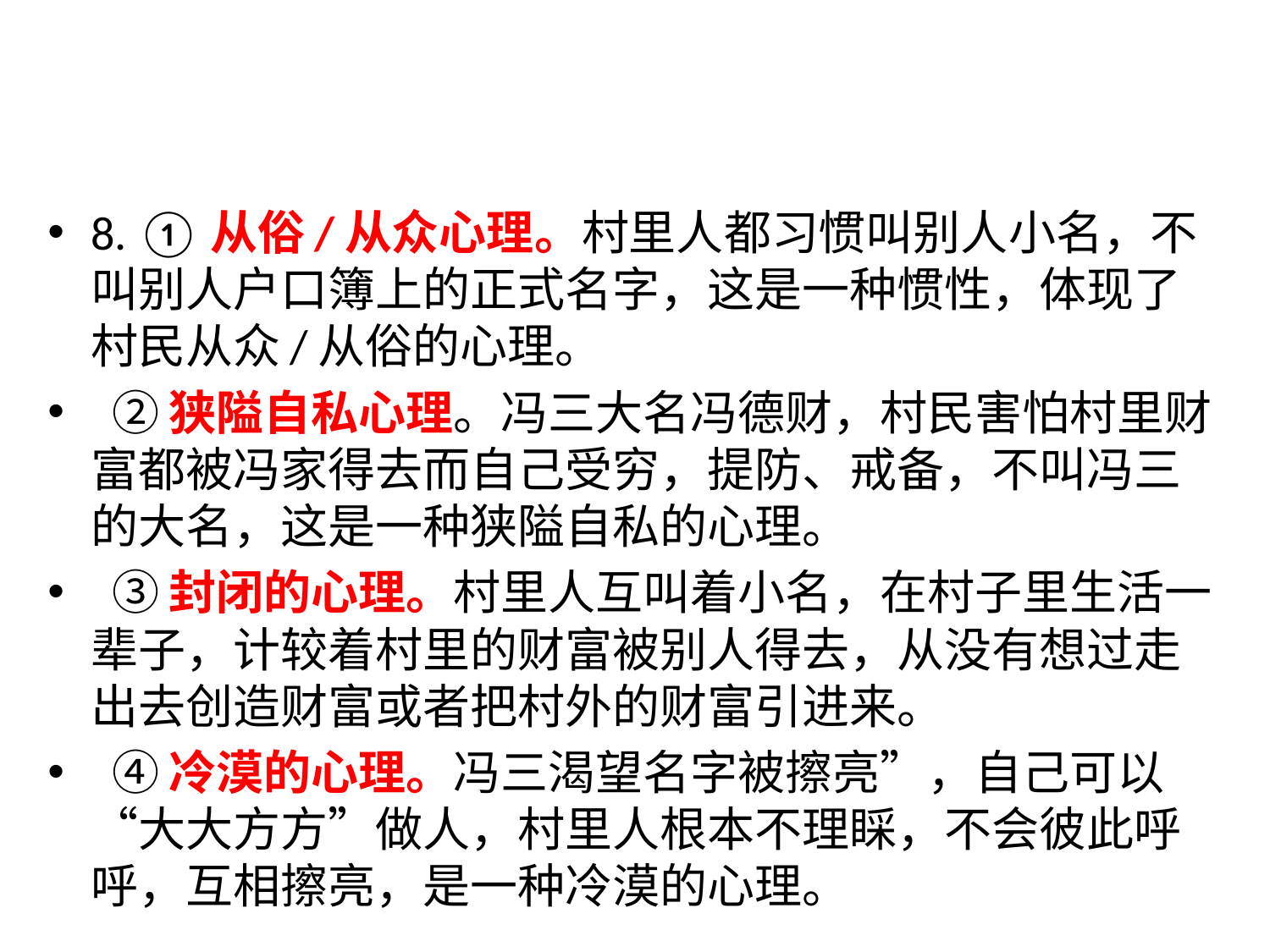

#
8. ①从俗/从众心理。村里人都习惯叫别人小名，不叫别人户口簿上的正式名字，这是一种惯性，体现了村民从众/从俗的心理。
  ②狭隘自私心理。冯三大名冯德财，村民害怕村里财富都被冯家得去而自己受穷，提防、戒备，不叫冯三的大名，这是一种狭隘自私的心理。
  ③封闭的心理。村里人互叫着小名，在村子里生活一辈子，计较着村里的财富被别人得去，从没有想过走出去创造财富或者把村外的财富引进来。
  ④冷漠的心理。冯三渴望名字被擦亮”，自己可以“大大方方”做人，村里人根本不理睬，不会彼此呼呼，互相擦亮，是一种冷漠的心理。